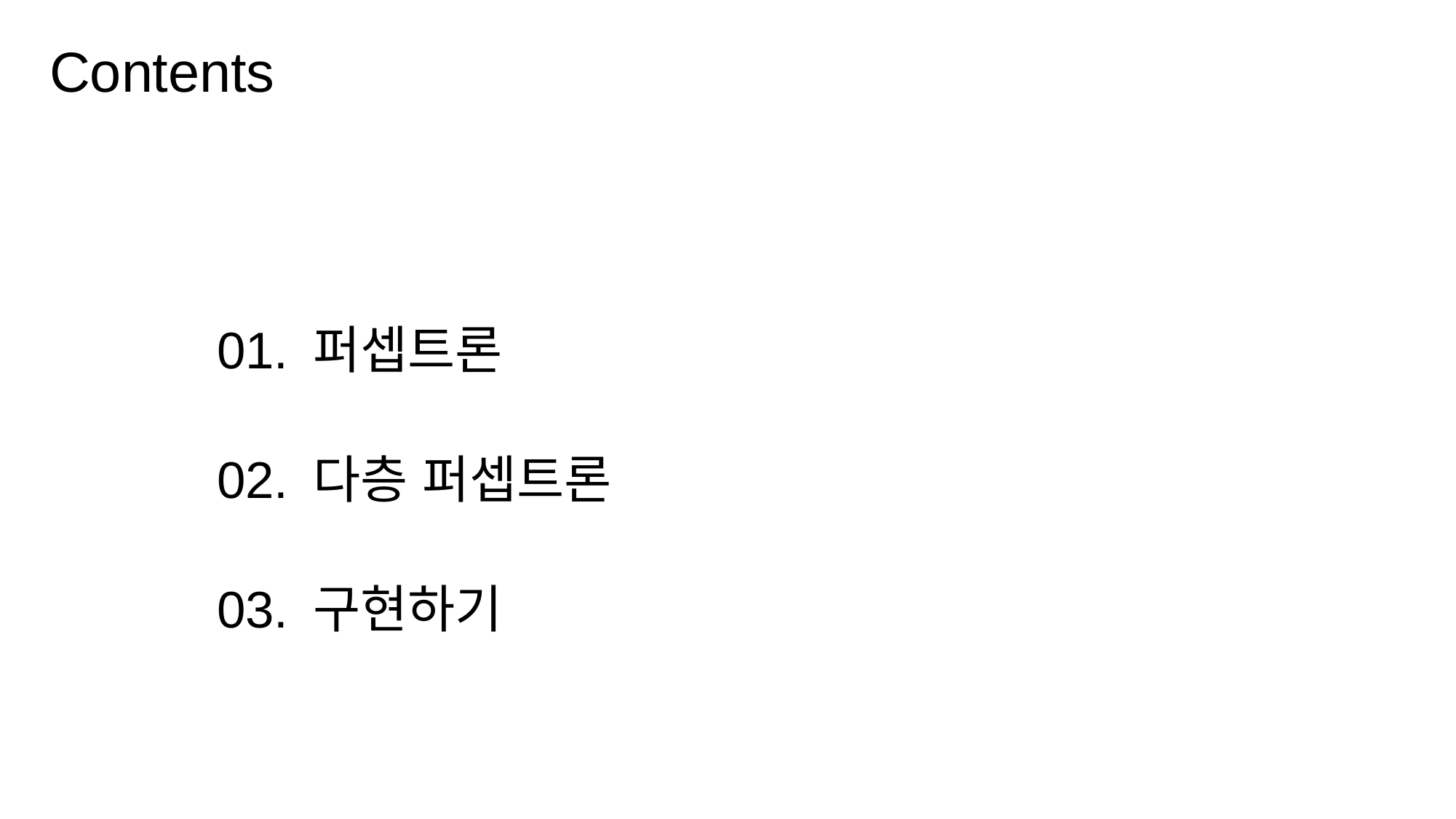

Contents
01. 퍼셉트론
02. 다층 퍼셉트론
03. 구현하기